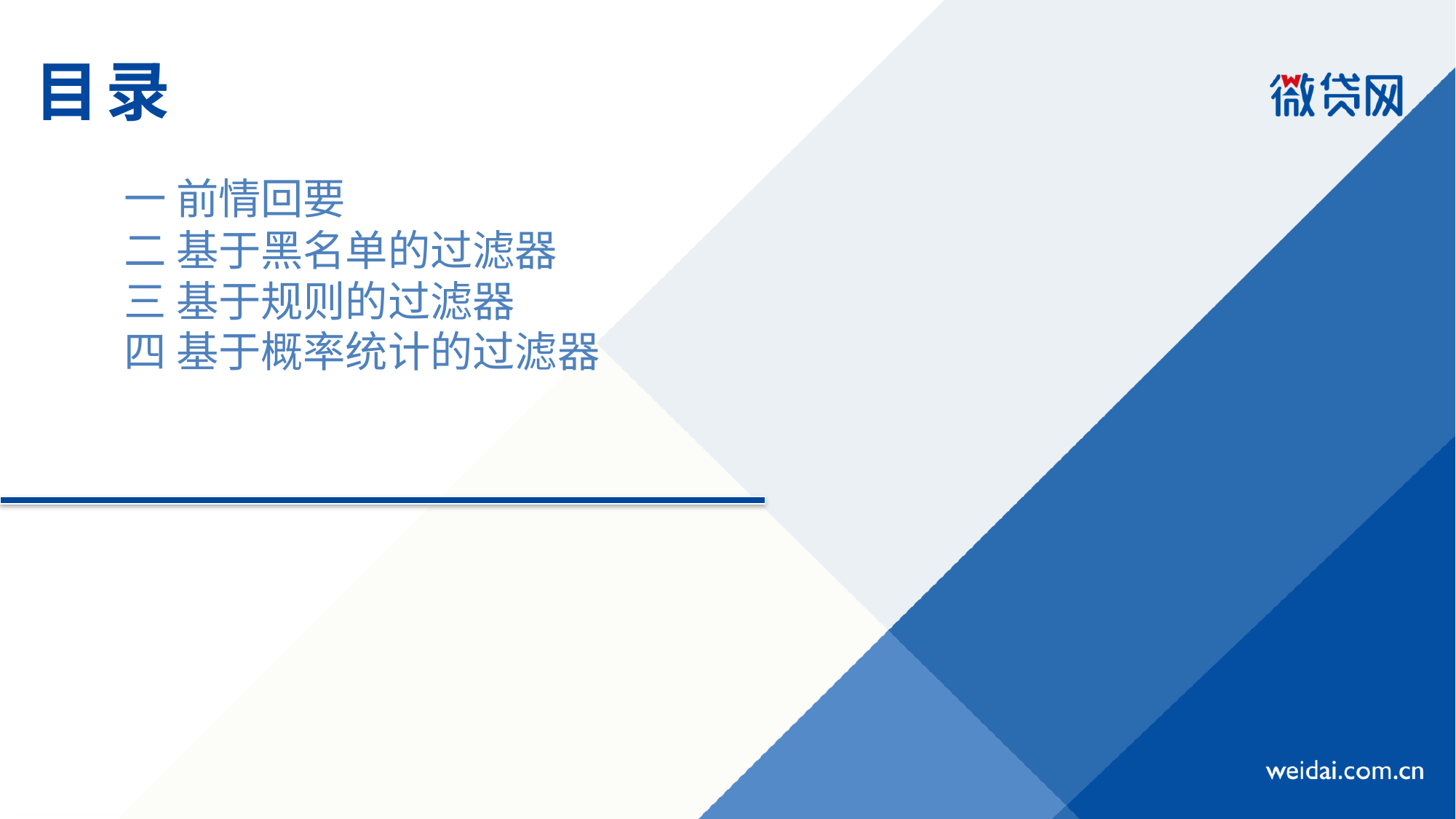

# 目录
一 前情回要
二 基于黑名单的过滤器
三 基于规则的过滤器
四 基于概率统计的过滤器